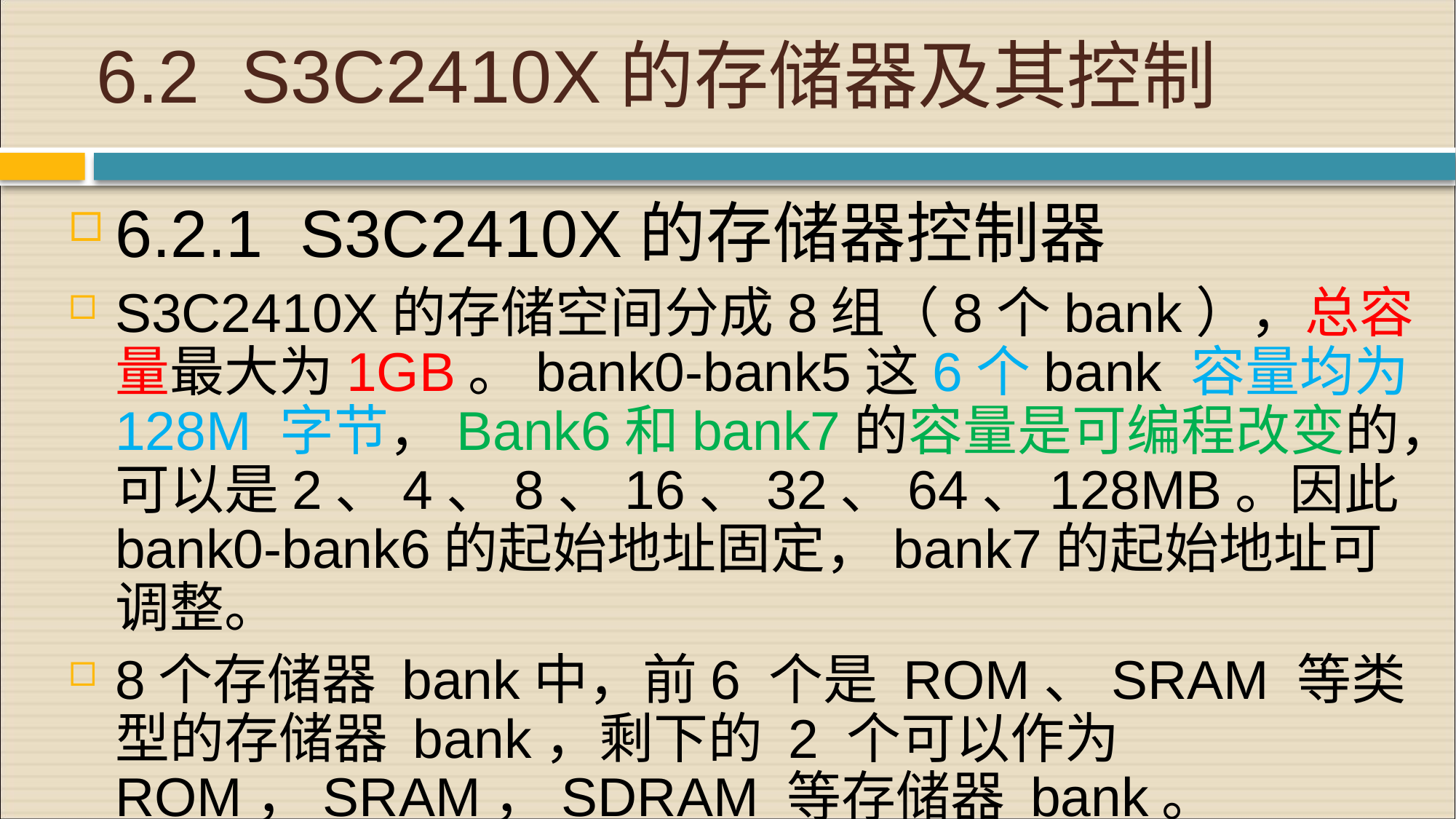

# 6.2  S3C2410X的存储器及其控制
6.2.1  S3C2410X的存储器控制器
S3C2410X的存储空间分成8组（8个bank），总容量最大为1GB。bank0-bank5这6个bank 容量均为 128M 字节，Bank6和bank7的容量是可编程改变的，可以是2、4、8、16、32、64、128MB。因此bank0-bank6的起始地址固定，bank7的起始地址可调整。
8个存储器 bank中，前6 个是 ROM、SRAM 等类型的存储器 bank，剩下的 2 个可以作为ROM，SRAM，SDRAM 等存储器 bank。